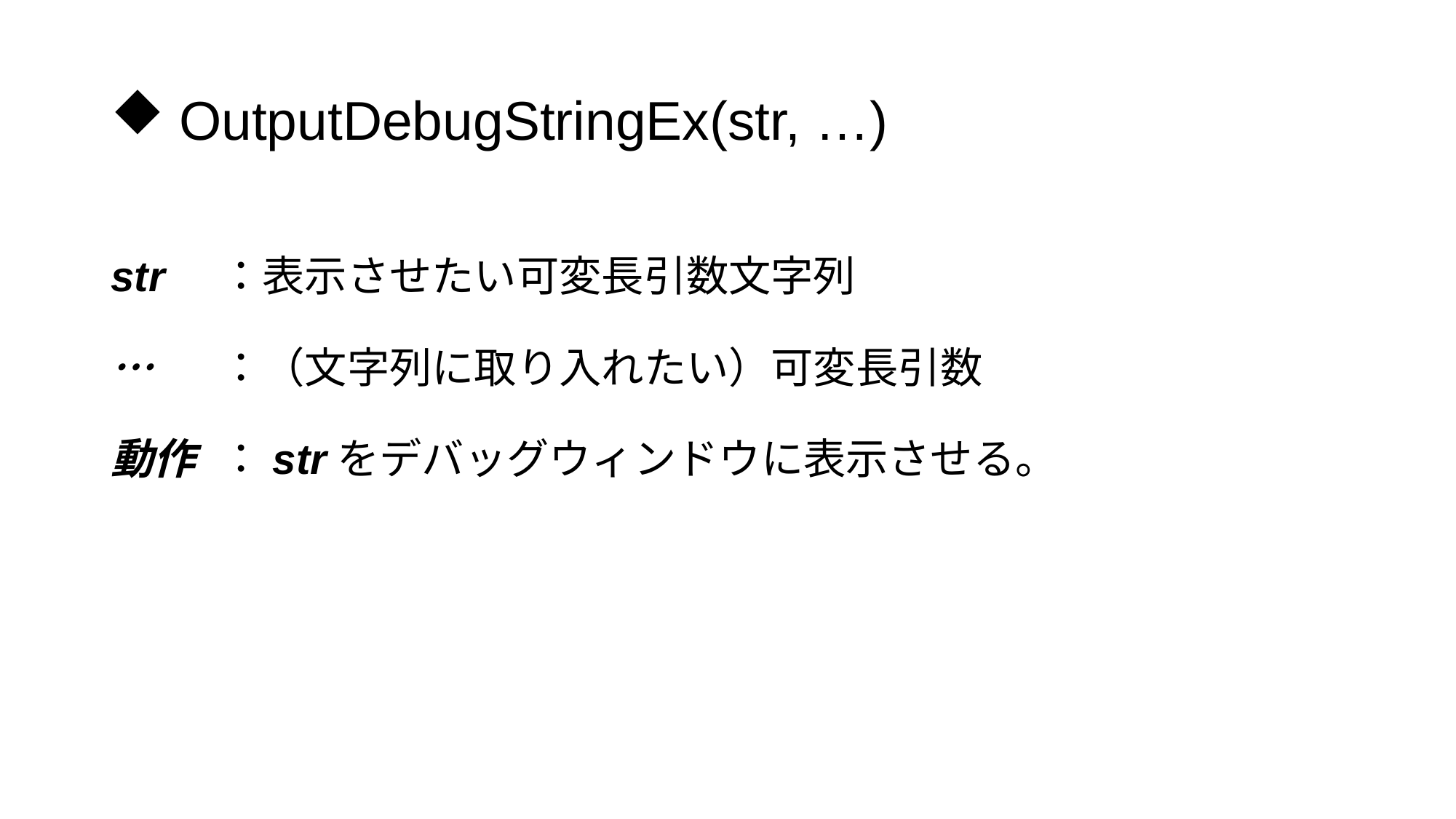

# OutputDebugStringEx(str, …)
str	：表示させたい可変長引数文字列
…	：（文字列に取り入れたい）可変長引数
動作	：strをデバッグウィンドウに表示させる。